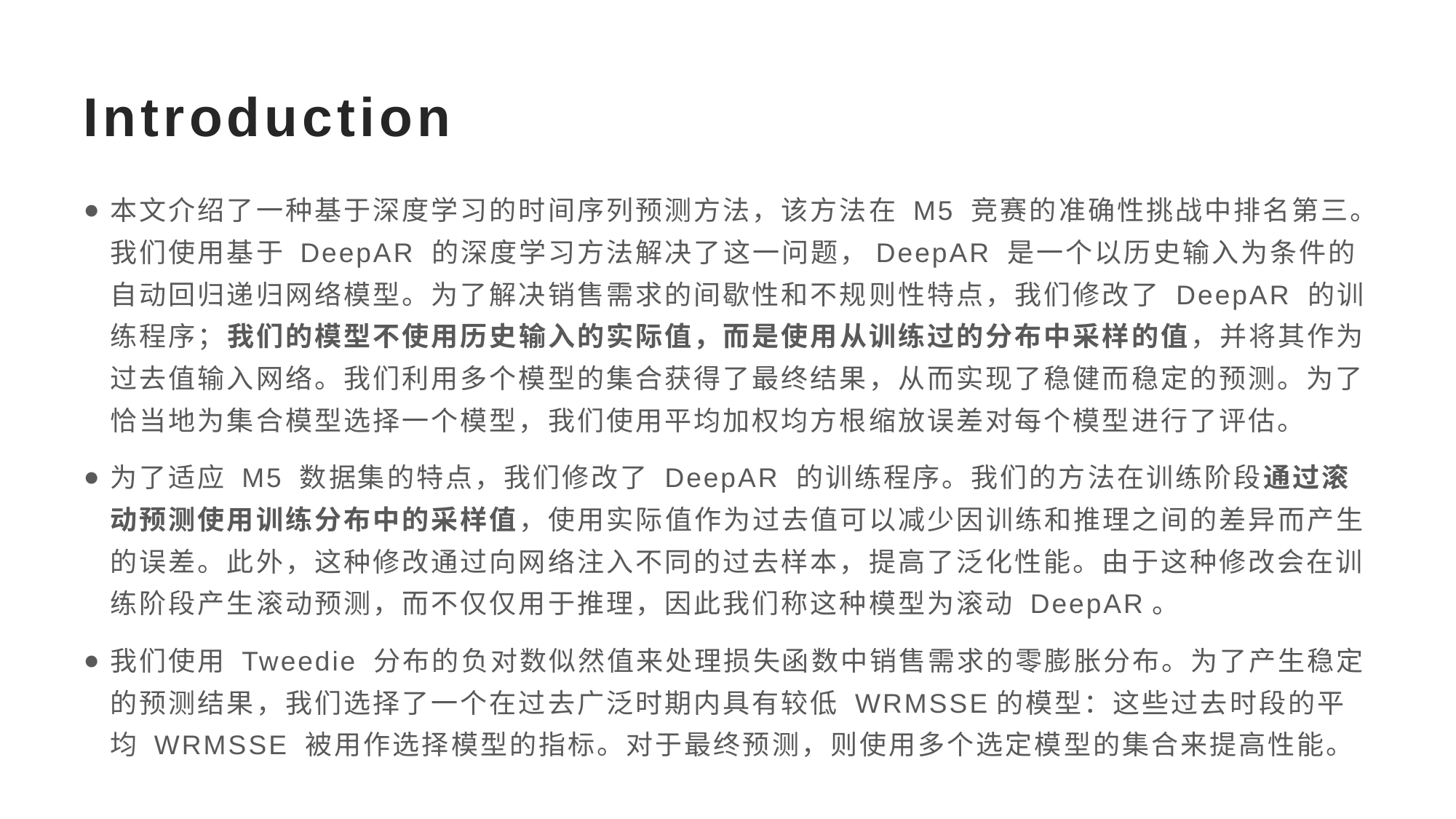

# Introduction
本文介绍了一种基于深度学习的时间序列预测方法，该方法在 M5 竞赛的准确性挑战中排名第三。我们使用基于 DeepAR 的深度学习方法解决了这一问题，DeepAR 是一个以历史输入为条件的自动回归递归网络模型。为了解决销售需求的间歇性和不规则性特点，我们修改了 DeepAR 的训练程序；我们的模型不使用历史输入的实际值，而是使用从训练过的分布中采样的值，并将其作为过去值输入网络。我们利用多个模型的集合获得了最终结果，从而实现了稳健而稳定的预测。为了恰当地为集合模型选择一个模型，我们使用平均加权均方根缩放误差对每个模型进行了评估。
为了适应 M5 数据集的特点，我们修改了 DeepAR 的训练程序。我们的方法在训练阶段通过滚动预测使用训练分布中的采样值，使用实际值作为过去值可以减少因训练和推理之间的差异而产生的误差。此外，这种修改通过向网络注入不同的过去样本，提高了泛化性能。由于这种修改会在训练阶段产生滚动预测，而不仅仅用于推理，因此我们称这种模型为滚动 DeepAR。
我们使用 Tweedie 分布的负对数似然值来处理损失函数中销售需求的零膨胀分布。为了产生稳定的预测结果，我们选择了一个在过去广泛时期内具有较低 WRMSSE的模型：这些过去时段的平均 WRMSSE 被用作选择模型的指标。对于最终预测，则使用多个选定模型的集合来提高性能。